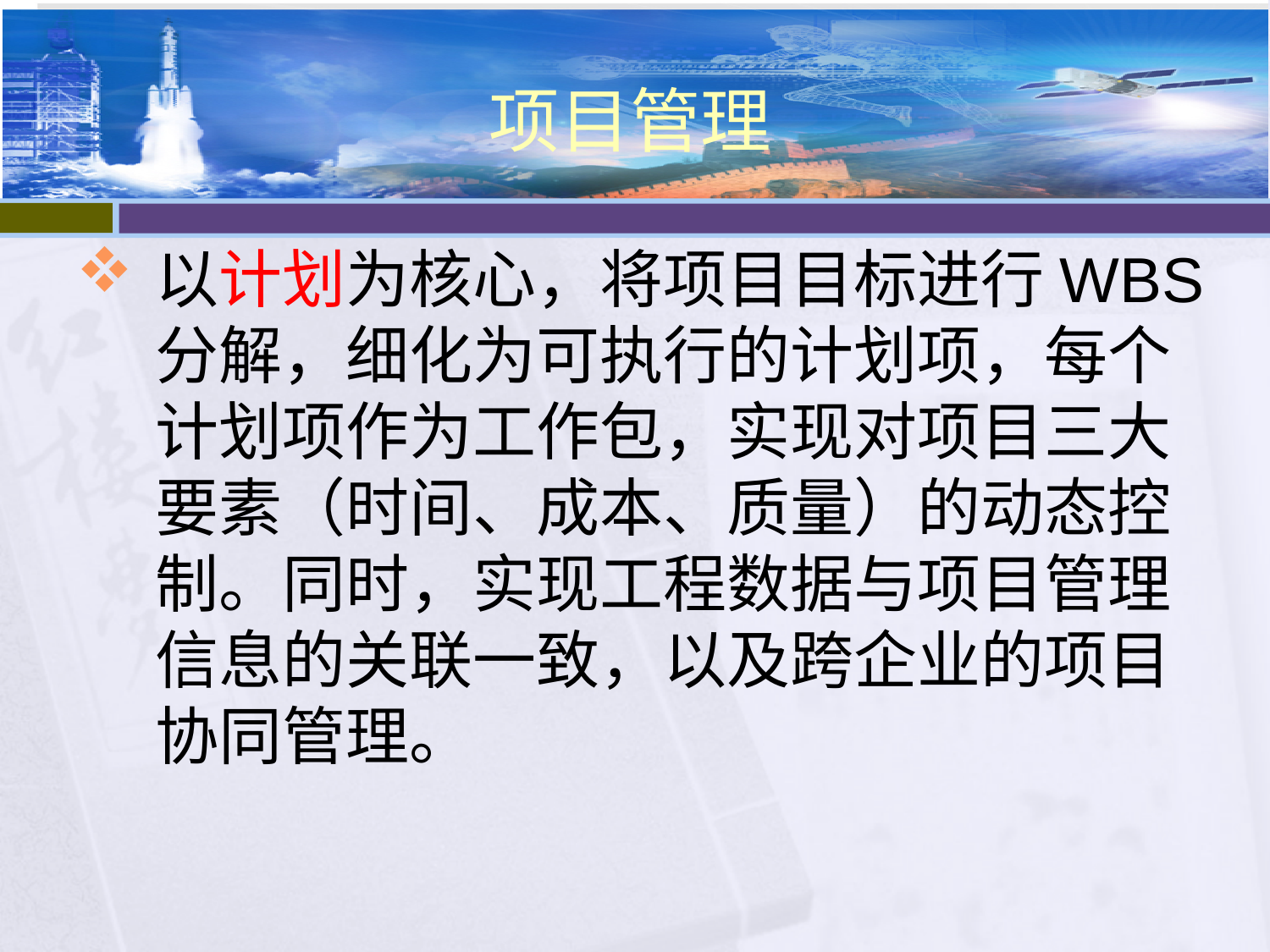

# 项目管理

以计划为核心，将项目目标进行WBS分解，细化为可执行的计划项，每个计划项作为工作包，实现对项目三大要素（时间、成本、质量）的动态控制。同时，实现工程数据与项目管理信息的关联一致，以及跨企业的项目协同管理。